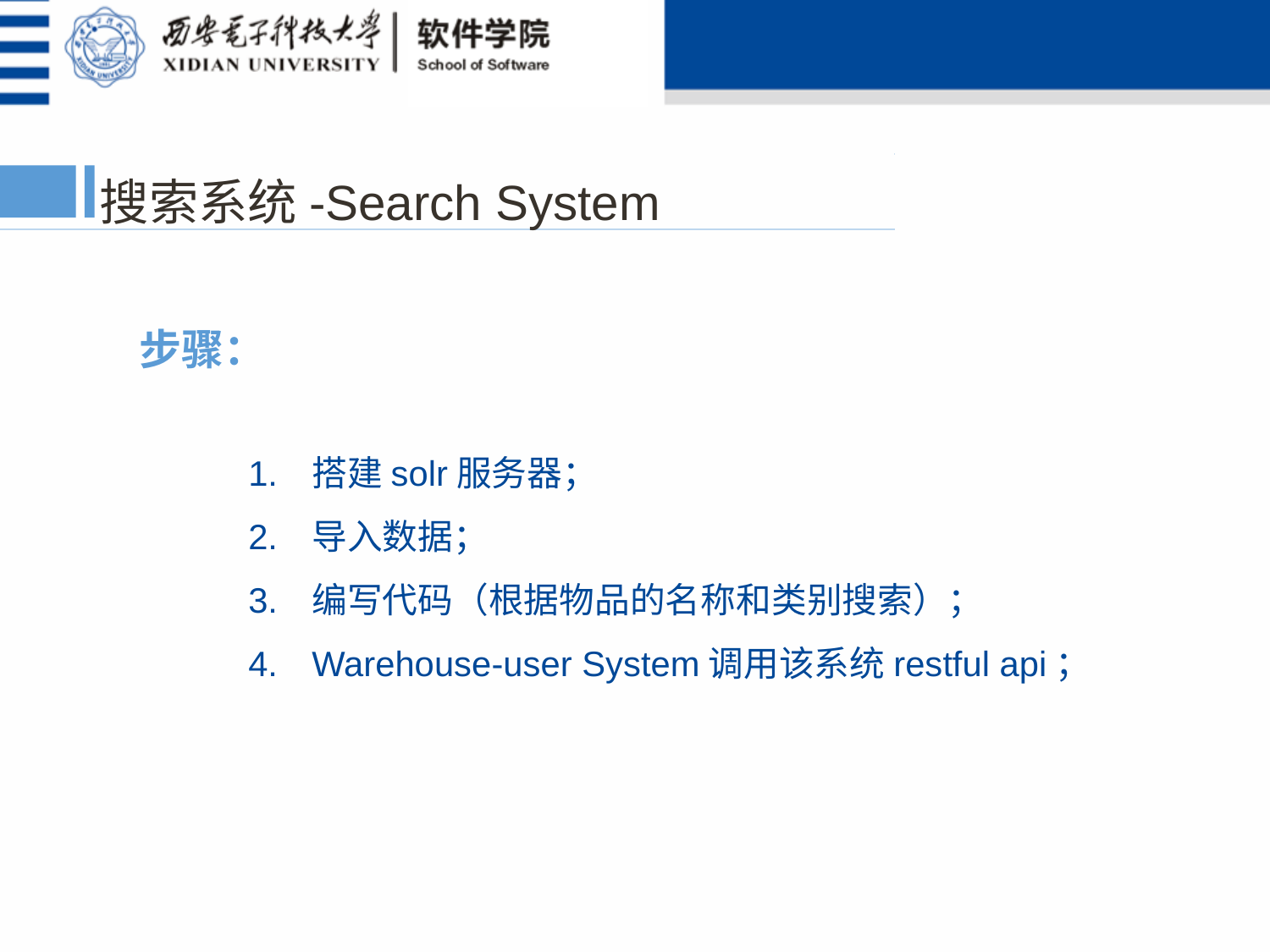

搜索系统-Search System

步骤：
搭建solr服务器；
导入数据；
编写代码（根据物品的名称和类别搜索）；
Warehouse-user System调用该系统restful api；